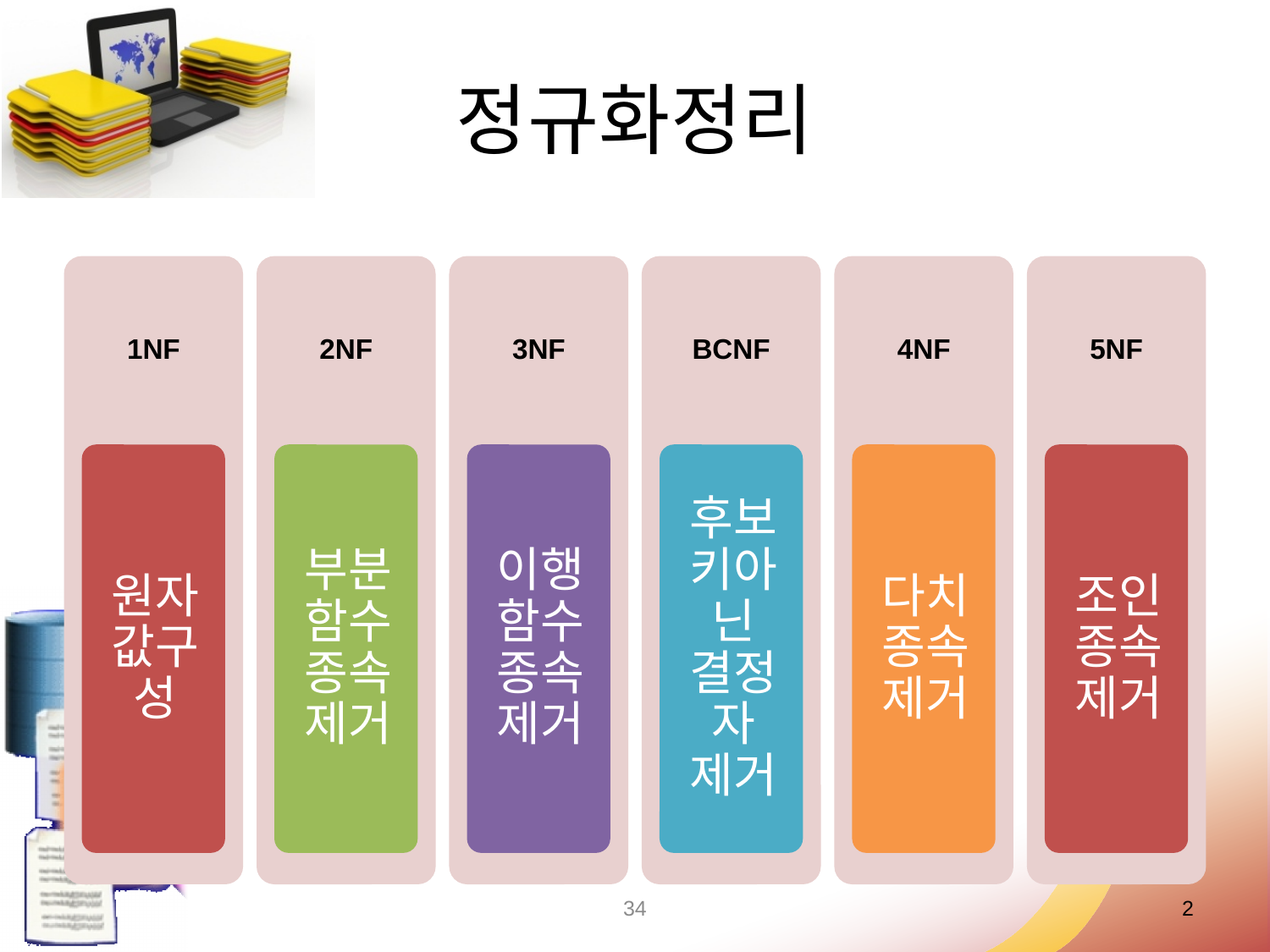

# 정규화정리
1NF
원자값구성
2NF
부분함수종속제거
3NF
이행함수종속제거
BCNF
후보키아닌 결정자 제거
4NF
다치종속제거
5NF
조인종속제거
34
2